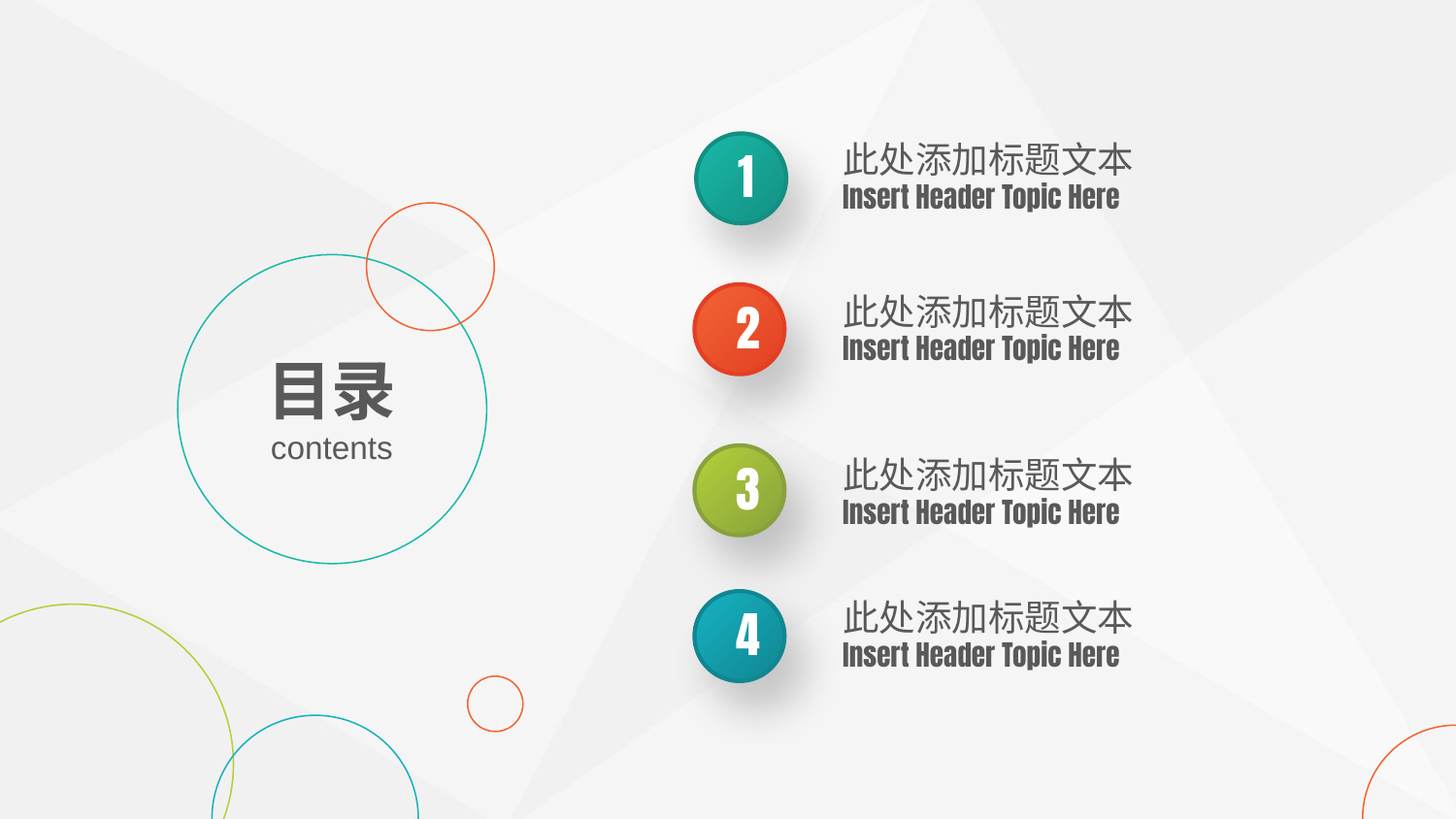

此处添加标题文本
Insert Header Topic Here

1

此处添加标题文本
Insert Header Topic Here

2
目录
contents

此处添加标题文本
Insert Header Topic Here
3
此处添加标题文本
Insert Header Topic Here

4